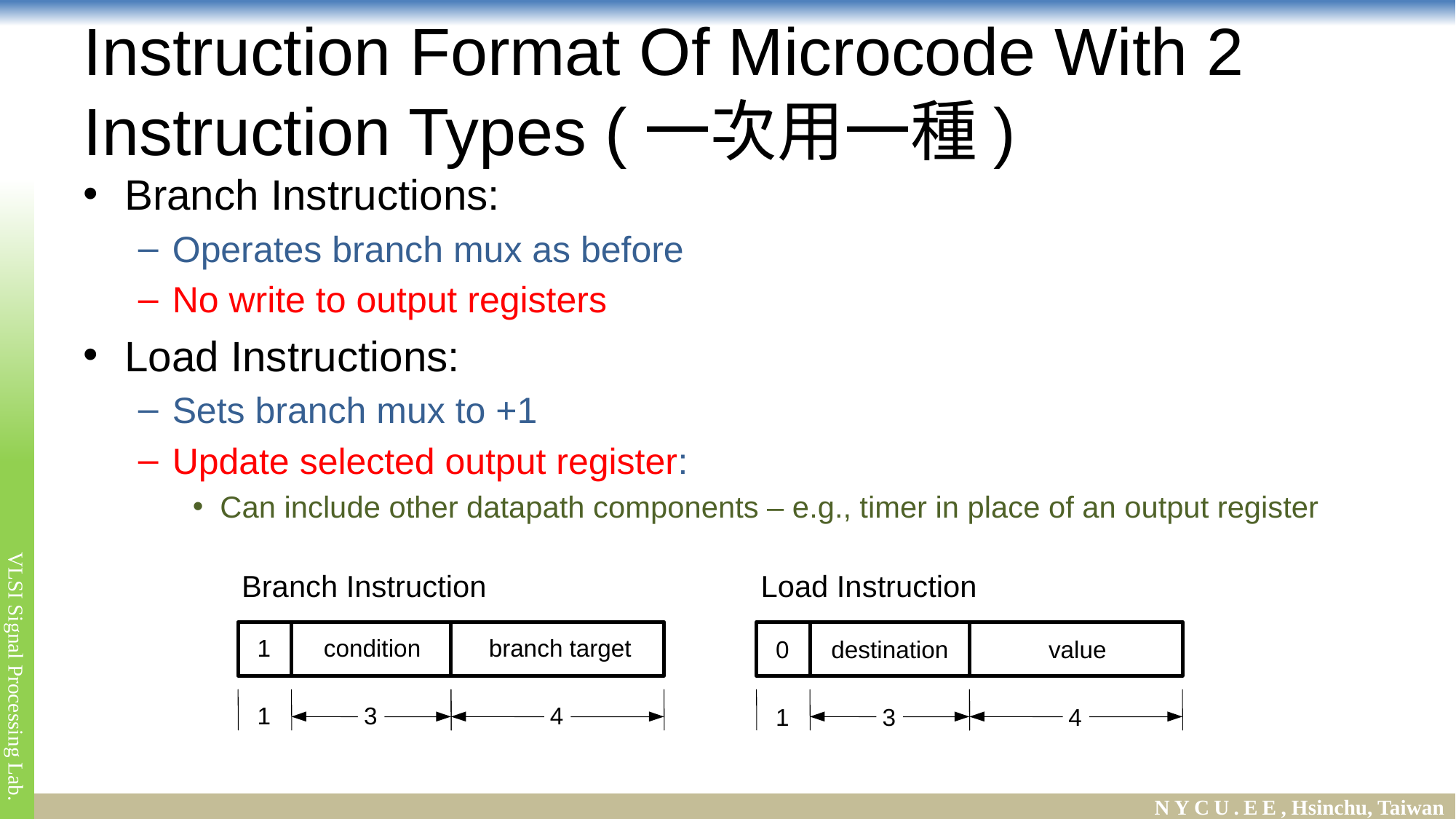

# Instruction Format Of Microcode With 2 Instruction Types (一次用一種)
Branch Instructions:
Operates branch mux as before
No write to output registers
Load Instructions:
Sets branch mux to +1
Update selected output register:
Can include other datapath components – e.g., timer in place of an output register

Branch Instruction
Load Instruction

1
condition
branch target
0
destination
value

1
3
4
1
3
4